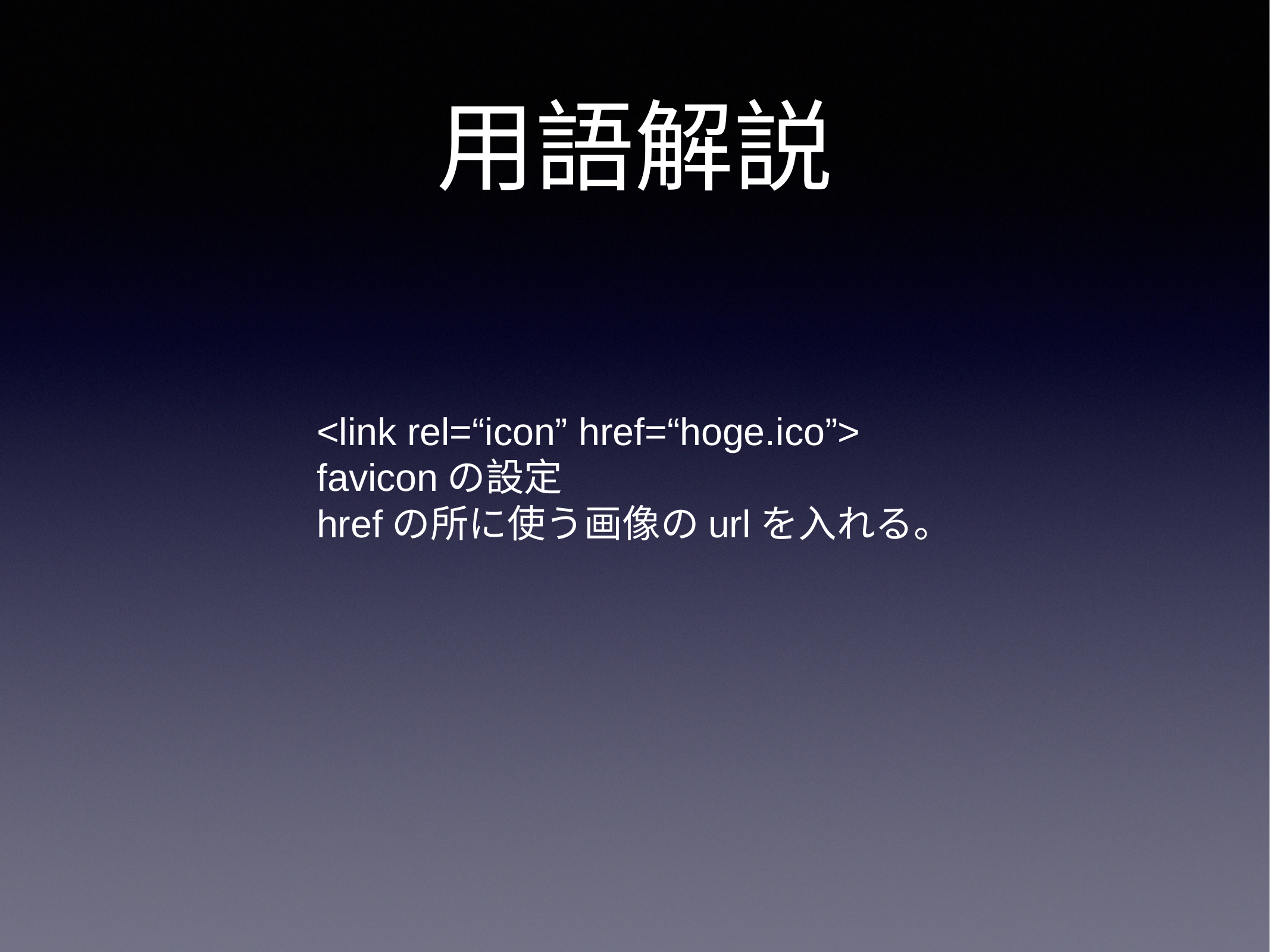

# 用語解説
<link rel=“icon” href=“hoge.ico”>
faviconの設定
hrefの所に使う画像のurlを入れる。